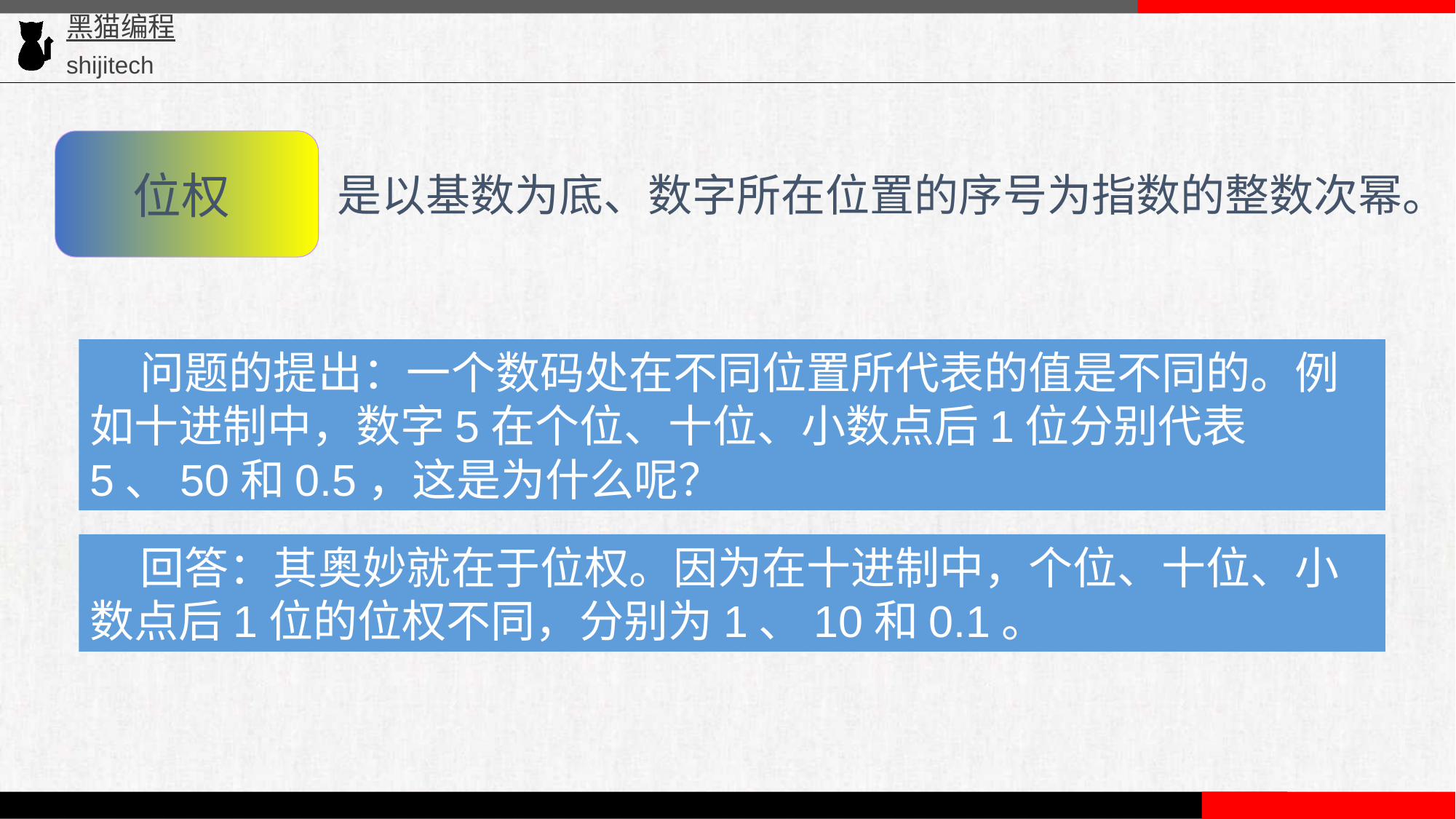

位权
是以基数为底、数字所在位置的序号为指数的整数次幂。
    问题的提出：一个数码处在不同位置所代表的值是不同的。例如十进制中，数字5在个位、十位、小数点后1位分别代表5、50和0.5，这是为什么呢？
    回答：其奥妙就在于位权。因为在十进制中，个位、十位、小数点后1位的位权不同，分别为1、10和0.1。